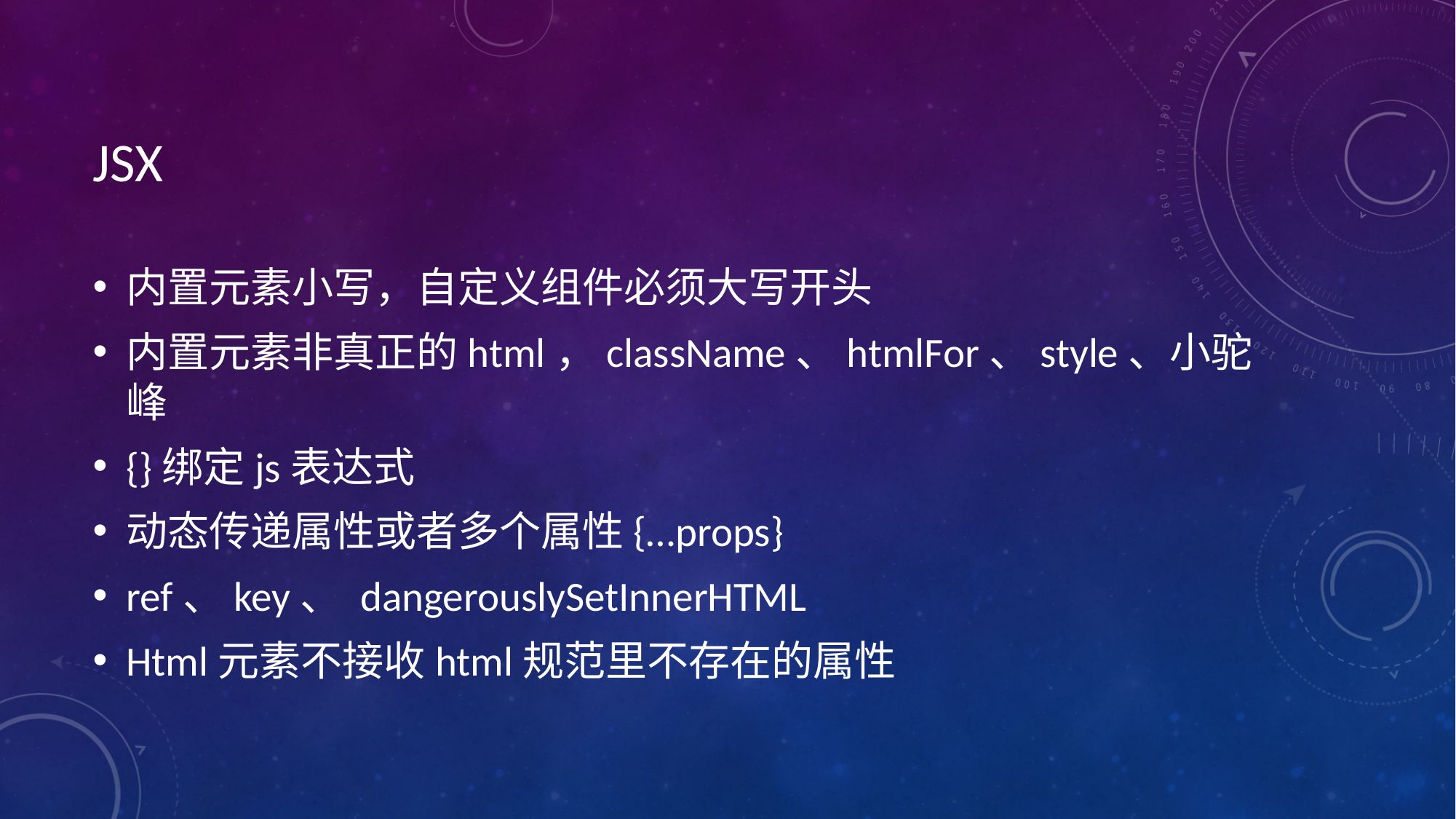

# JSX
内置元素小写，自定义组件必须大写开头
内置元素非真正的html，className、htmlFor、style、小驼峰
{}绑定js表达式
动态传递属性或者多个属性{…props}
ref、key、 dangerouslySetInnerHTML
Html元素不接收html规范里不存在的属性